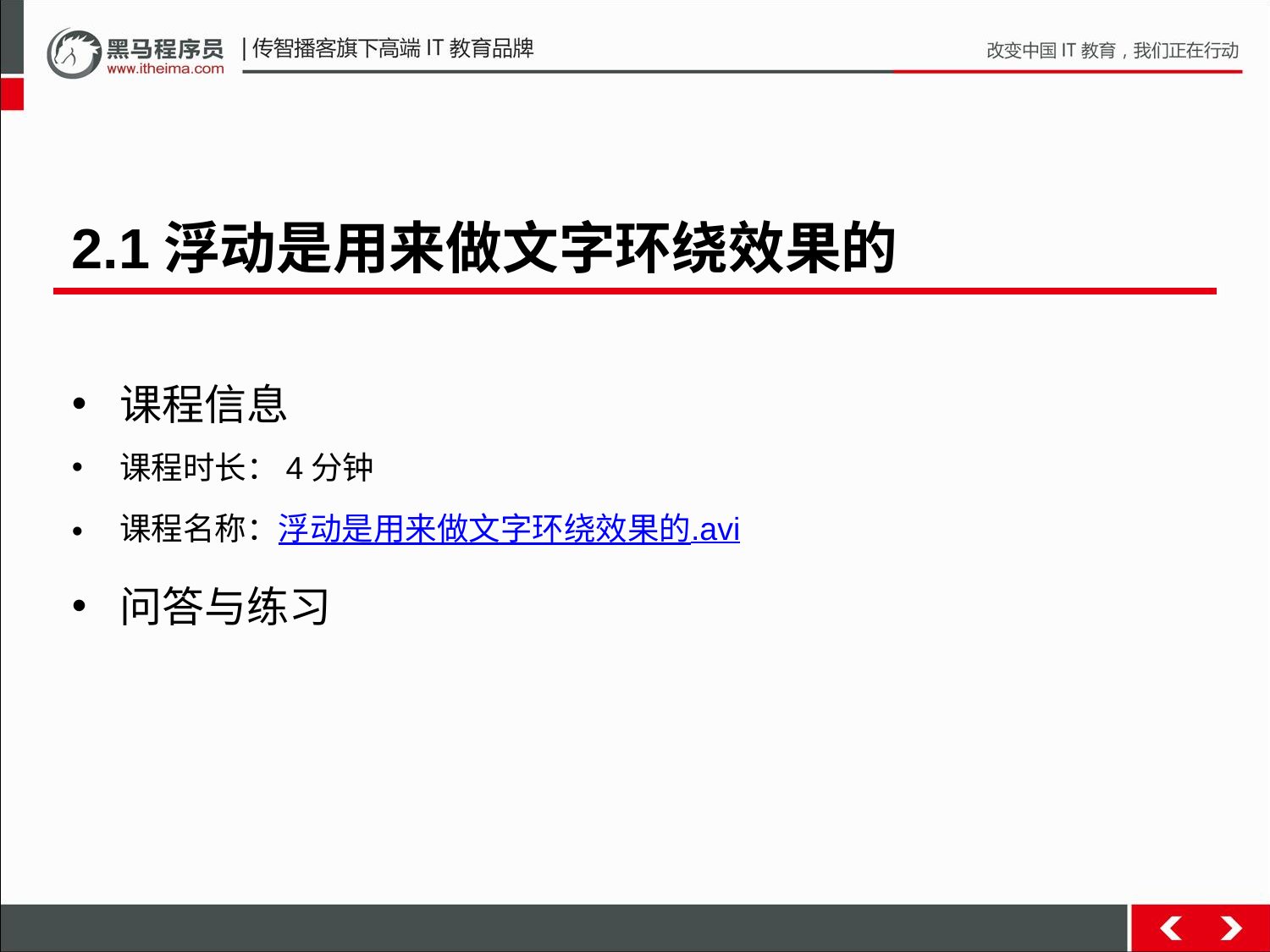

2.1浮动是用来做文字环绕效果的
课程信息
课程时长：4分钟
课程名称：浮动是用来做文字环绕效果的.avi
问答与练习